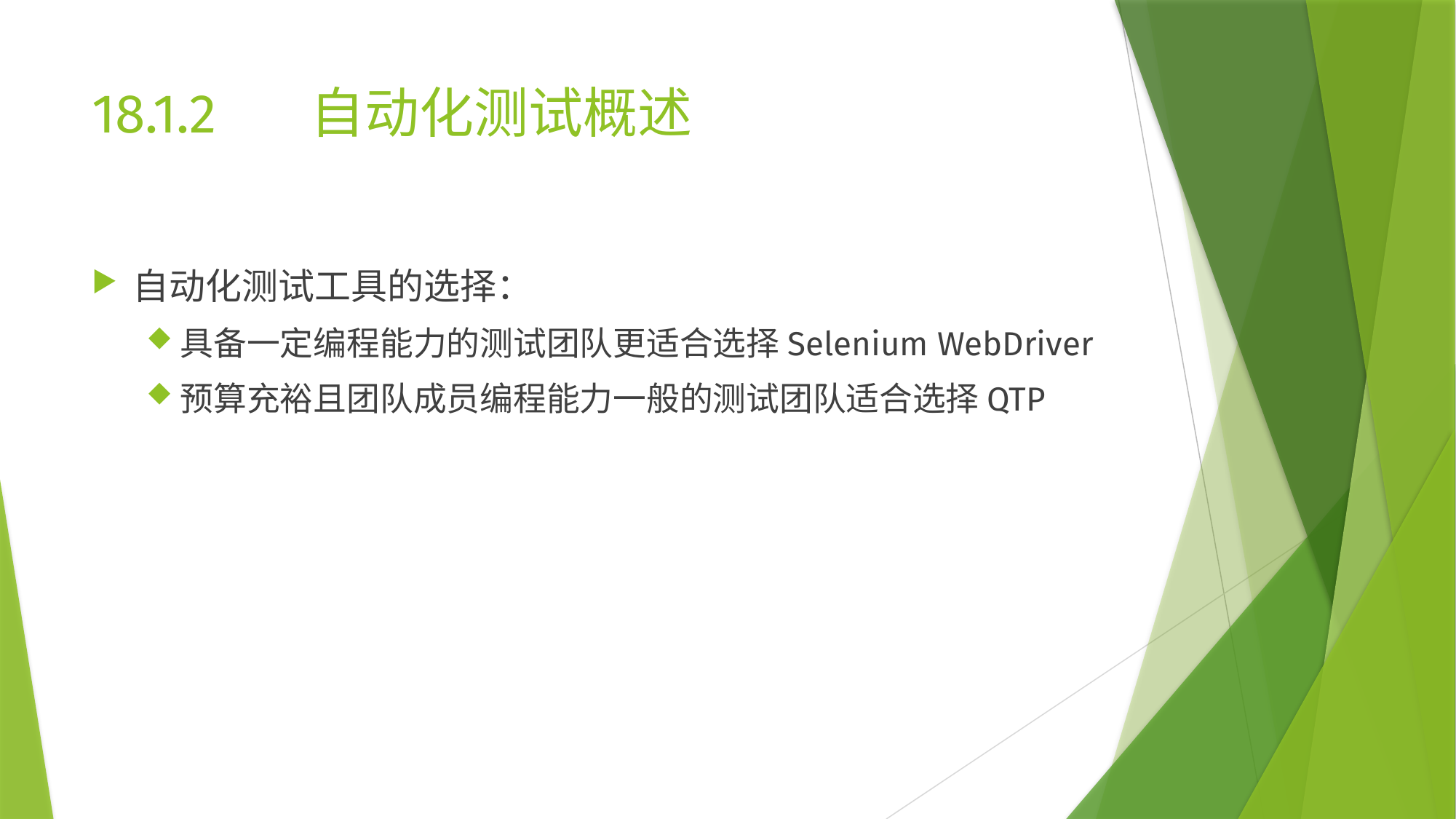

# 18.1.2	自动化测试概述
自动化测试工具的选择：
具备一定编程能力的测试团队更适合选择Selenium WebDriver
预算充裕且团队成员编程能力一般的测试团队适合选择QTP